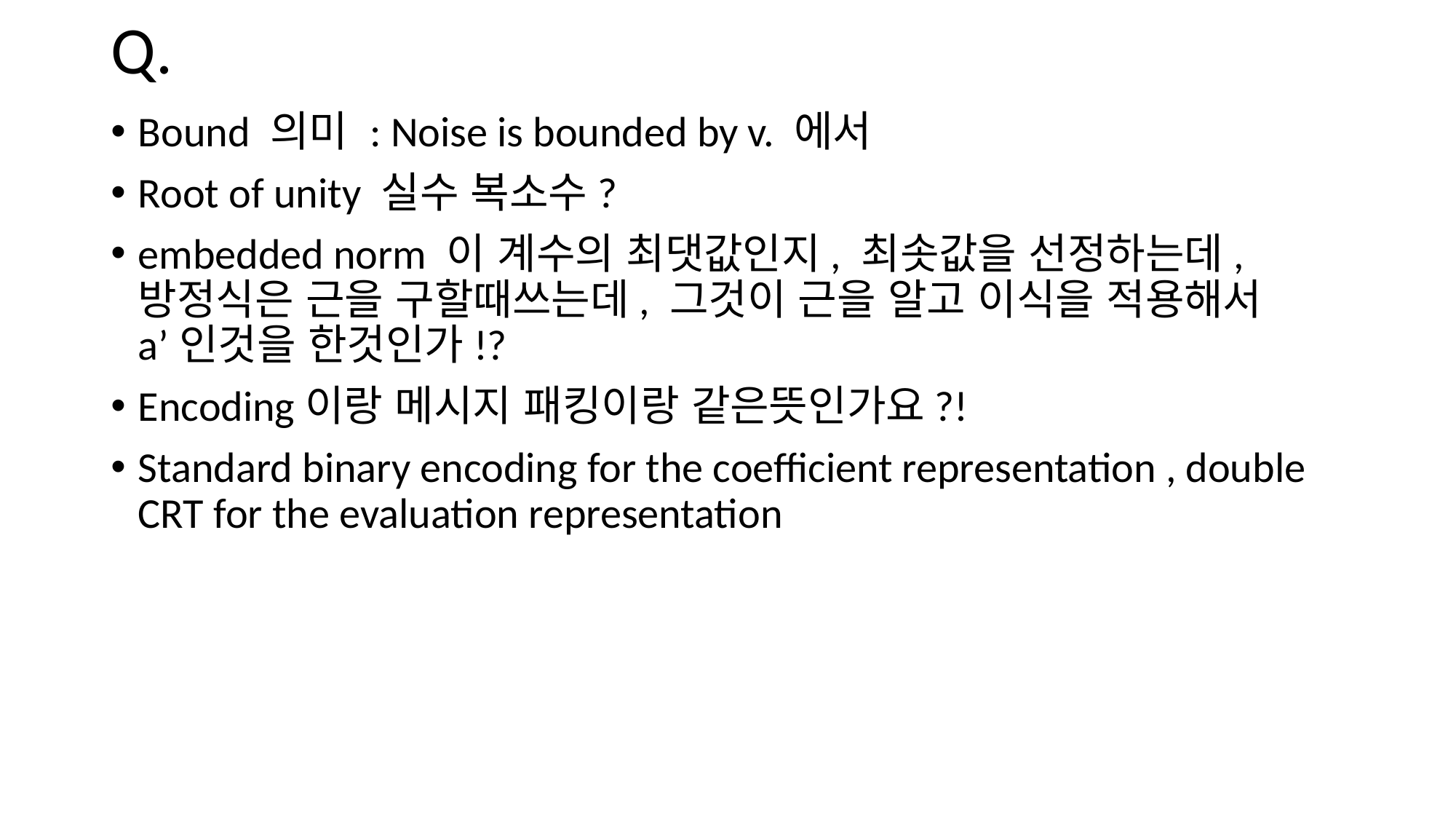

# Q.
Bound 의미 : Noise is bounded by v. 에서
Root of unity 실수 복소수?
embedded norm 이 계수의 최댓값인지, 최솟값을 선정하는데, 방정식은 근을 구할때쓰는데, 그것이 근을 알고 이식을 적용해서 a’인것을 한것인가!?
Encoding이랑 메시지 패킹이랑 같은뜻인가요?!
Standard binary encoding for the coefficient representation , double CRT for the evaluation representation